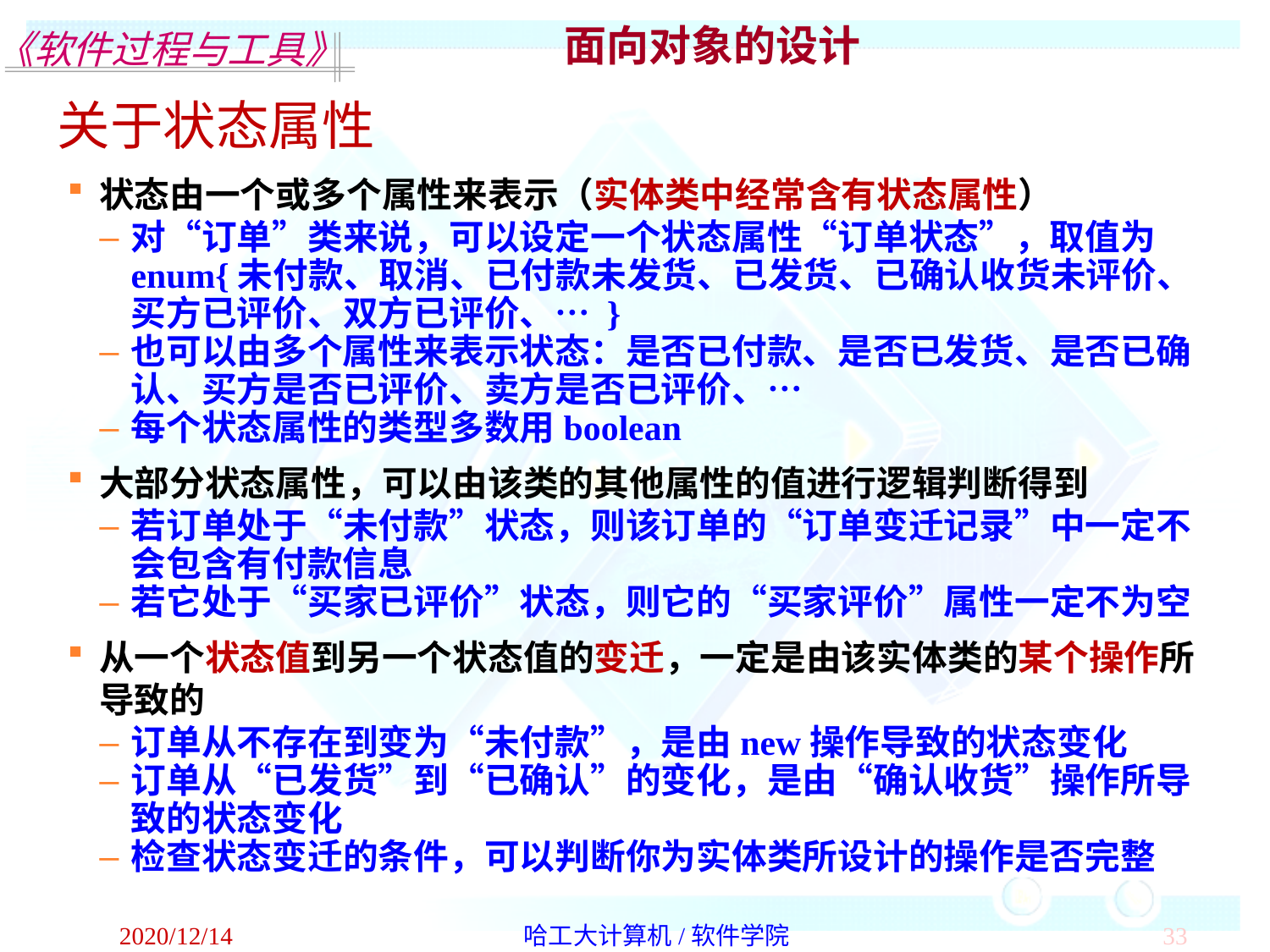

面向对象的设计
关于状态属性
状态由一个或多个属性来表示（实体类中经常含有状态属性）
对“订单”类来说，可以设定一个状态属性“订单状态”，取值为enum{未付款、取消、已付款未发货、已发货、已确认收货未评价、买方已评价、双方已评价、… }
也可以由多个属性来表示状态：是否已付款、是否已发货、是否已确认、买方是否已评价、卖方是否已评价、…
每个状态属性的类型多数用boolean
大部分状态属性，可以由该类的其他属性的值进行逻辑判断得到
若订单处于“未付款”状态，则该订单的“订单变迁记录”中一定不会包含有付款信息
若它处于“买家已评价”状态，则它的“买家评价”属性一定不为空
从一个状态值到另一个状态值的变迁，一定是由该实体类的某个操作所导致的
订单从不存在到变为“未付款”，是由new操作导致的状态变化
订单从“已发货”到“已确认”的变化，是由“确认收货”操作所导致的状态变化
检查状态变迁的条件，可以判断你为实体类所设计的操作是否完整